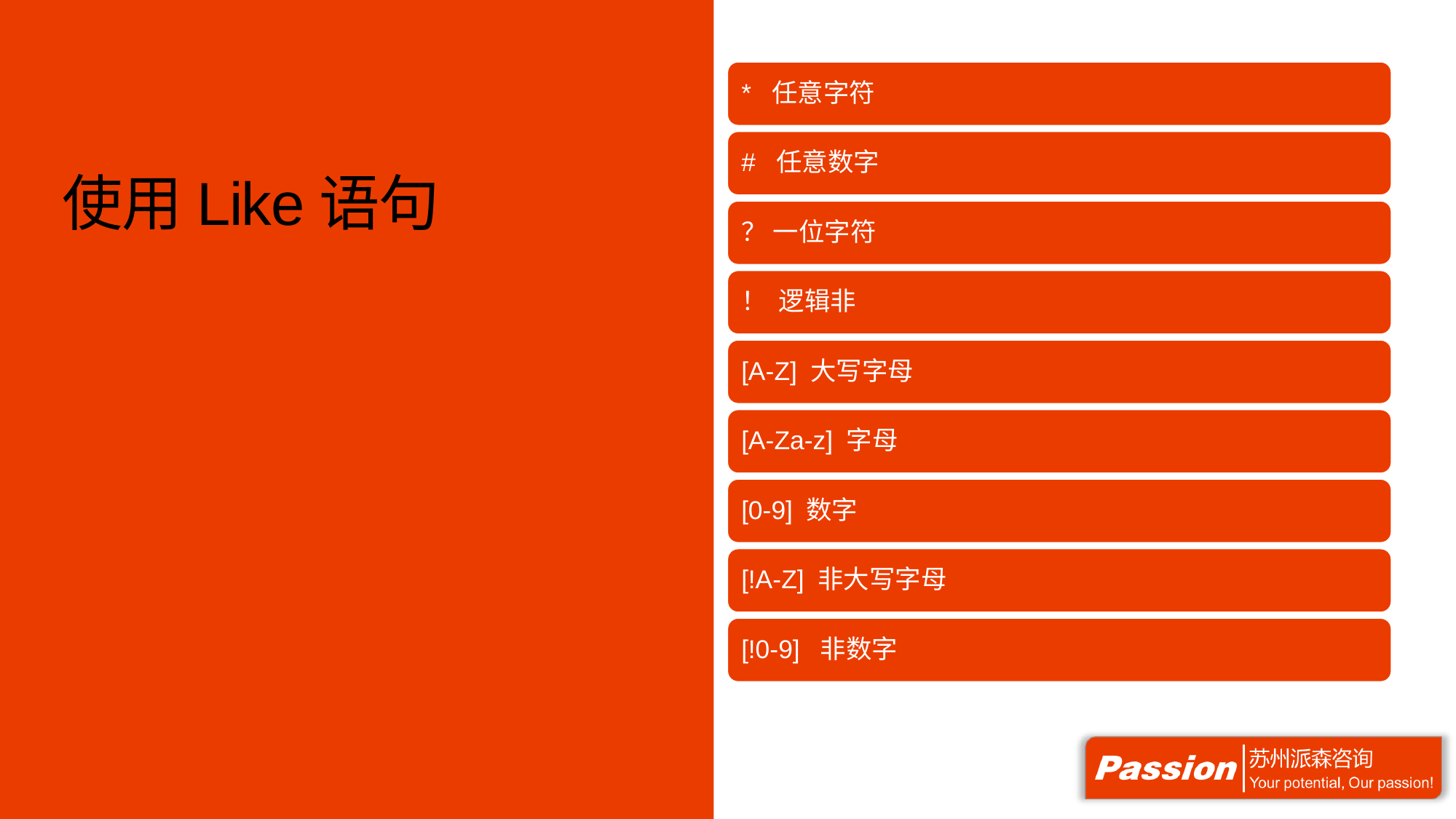

*  任意字符
#  任意数字
？ 一位字符
！  逻辑非
[A-Z] 大写字母
[A-Za-z] 字母
[0-9] 数字
[!A-Z] 非大写字母
[!0-9]  非数字
使用Like语句